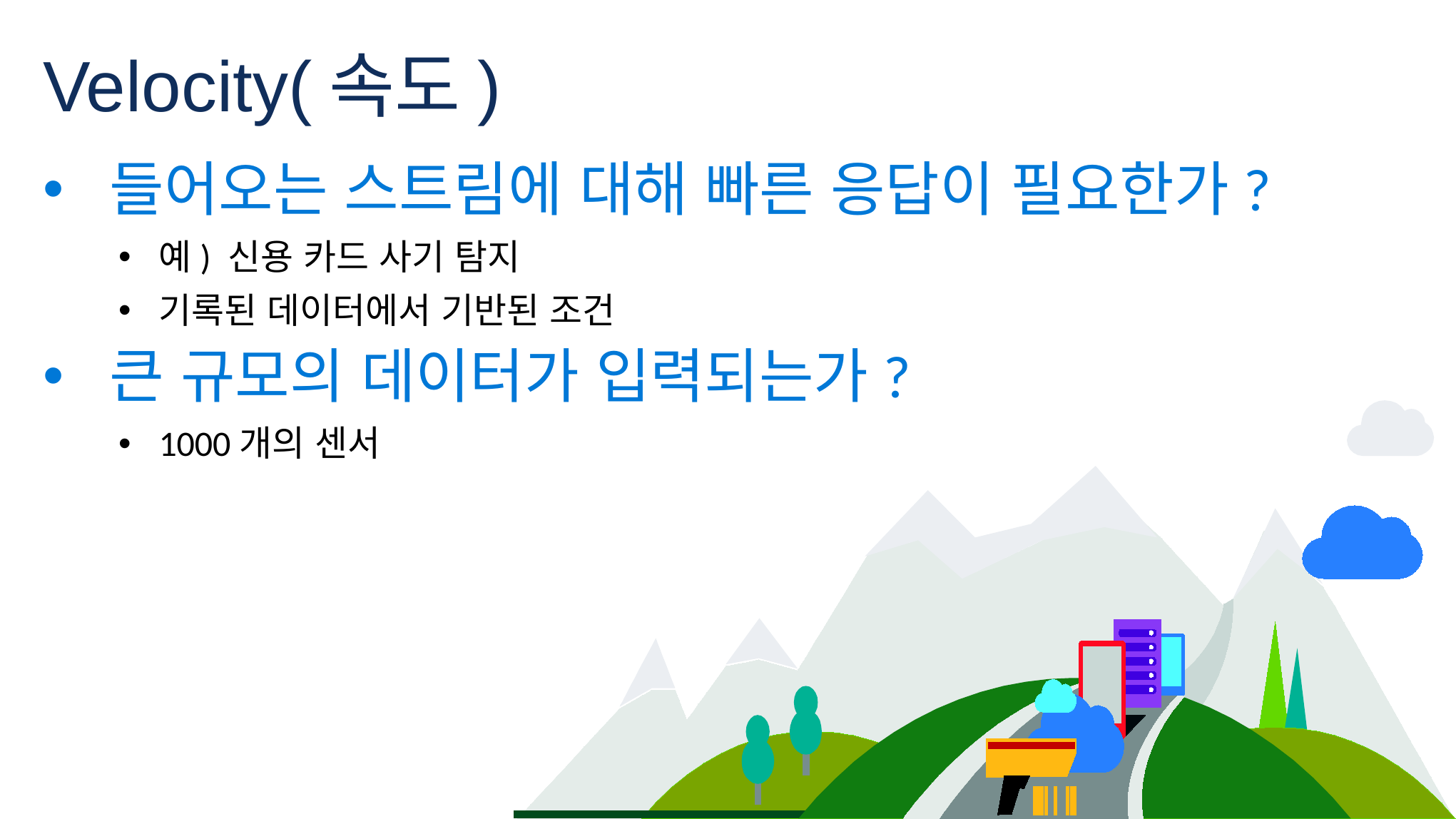

# Velocity(속도)
들어오는 스트림에 대해 빠른 응답이 필요한가?
예) 신용 카드 사기 탐지
기록된 데이터에서 기반된 조건
큰 규모의 데이터가 입력되는가?
1000개의 센서